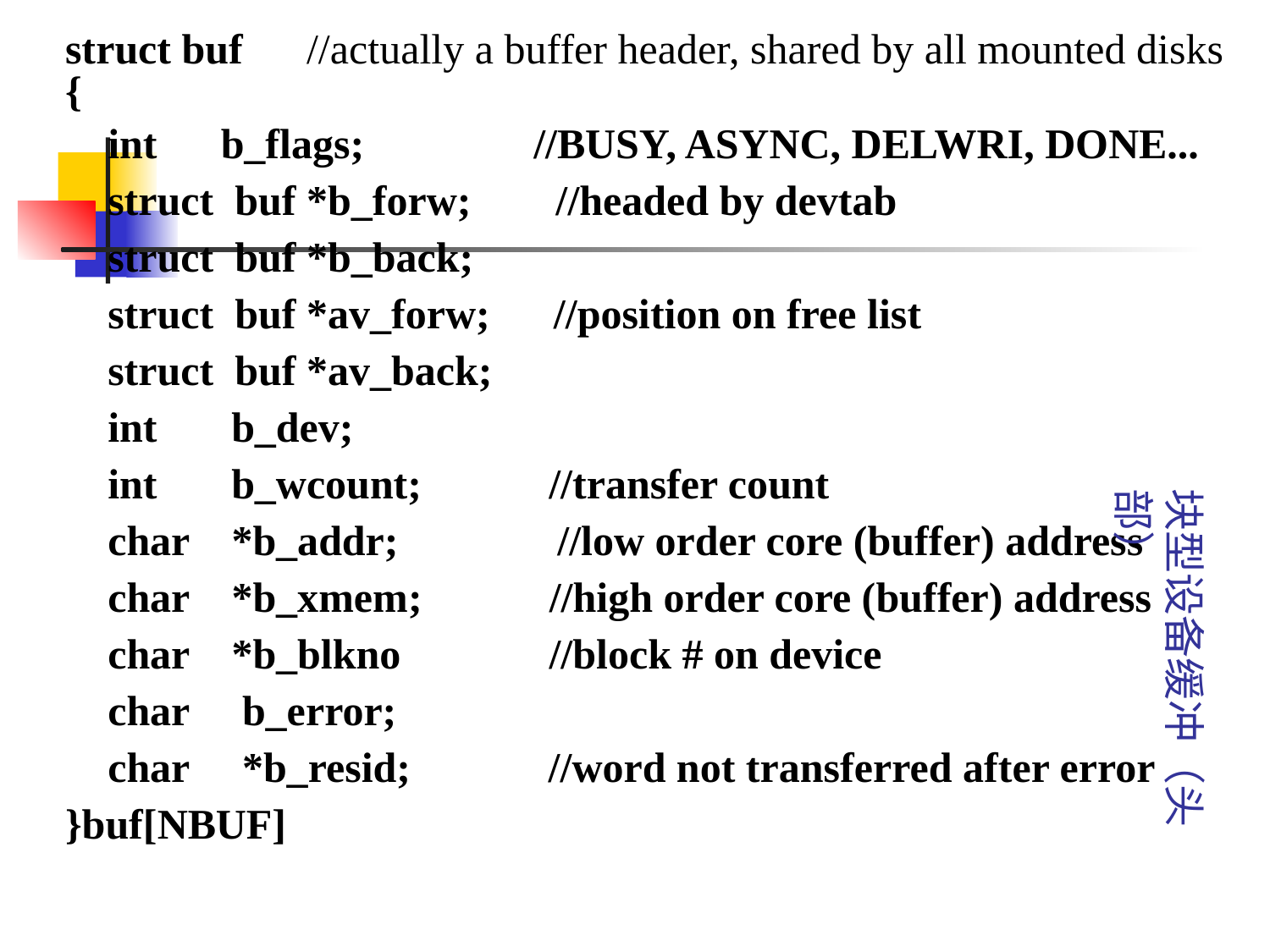

struct buf      //actually a buffer header, shared by all mounted disks
{
    int      b_flags;                //BUSY, ASYNC, DELWRI, DONE...
    struct  buf *b_forw;        //headed by devtab
    struct  buf *b_back;
    struct  buf *av_forw;      //position on free list
    struct  buf *av_back;
    int       b_dev;
    int       b_wcount;            //transfer count
    char    *b_addr;               //low order core (buffer) address
    char    *b_xmem;            //high order core (buffer) address
    char    *b_blkno              //block # on device
    char     b_error;
    char     *b_resid;             //word not transferred after error
}buf[NBUF]
块型设备缓冲（头部）